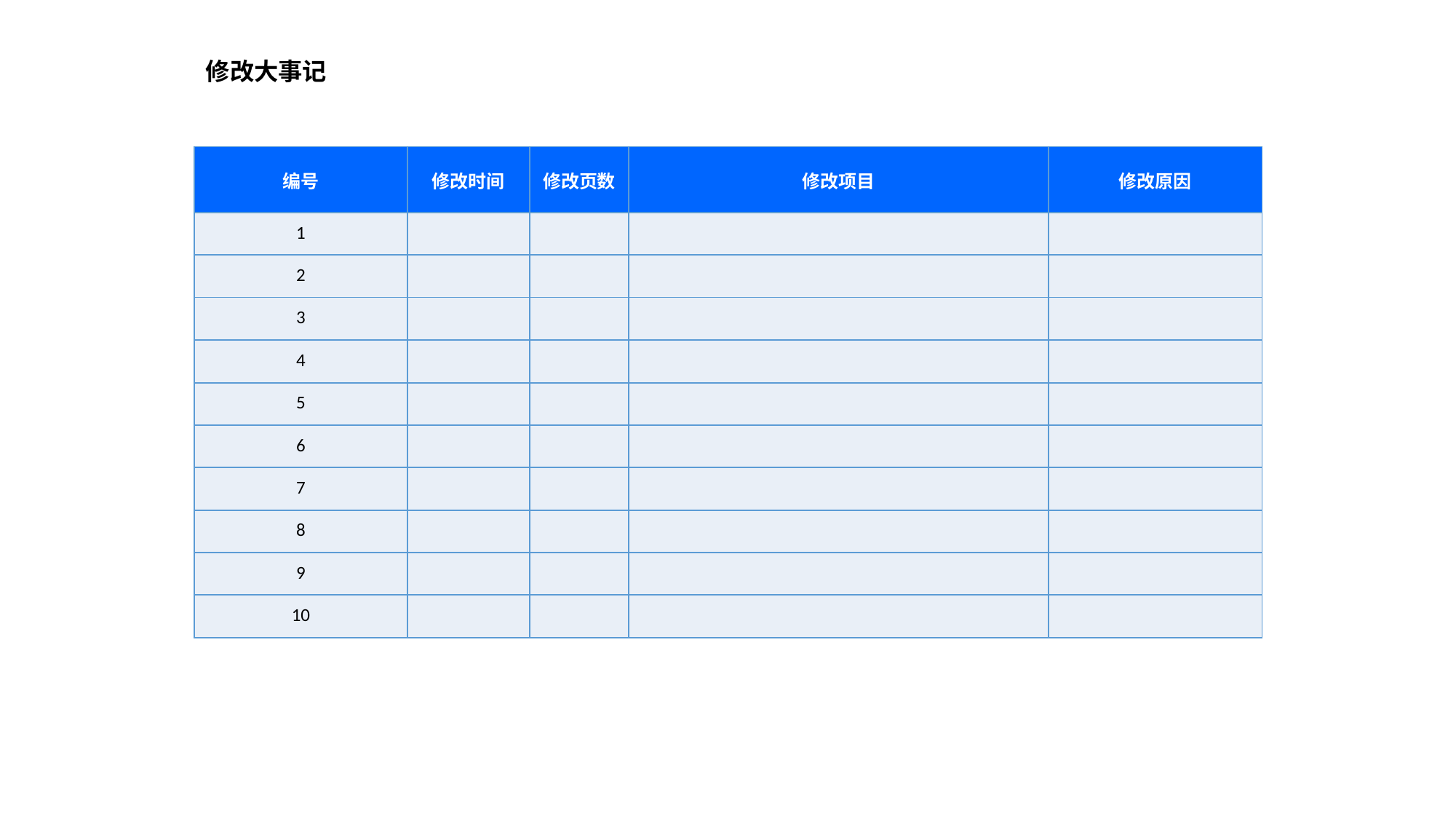

修改大事记
| 编号 | 修改时间 | 修改页数 | 修改项目 | 修改原因 |
| --- | --- | --- | --- | --- |
| 1 |  |  |  |  |
| 2 |  |  |  |  |
| 3 |  |  |  |  |
| 4 |  |  |  |  |
| 5 |  |  |  |  |
| 6 |  |  |  |  |
| 7 |  |  |  |  |
| 8 |  |  |  |  |
| 9 |  |  |  |  |
| 10 |  |  |  |  |